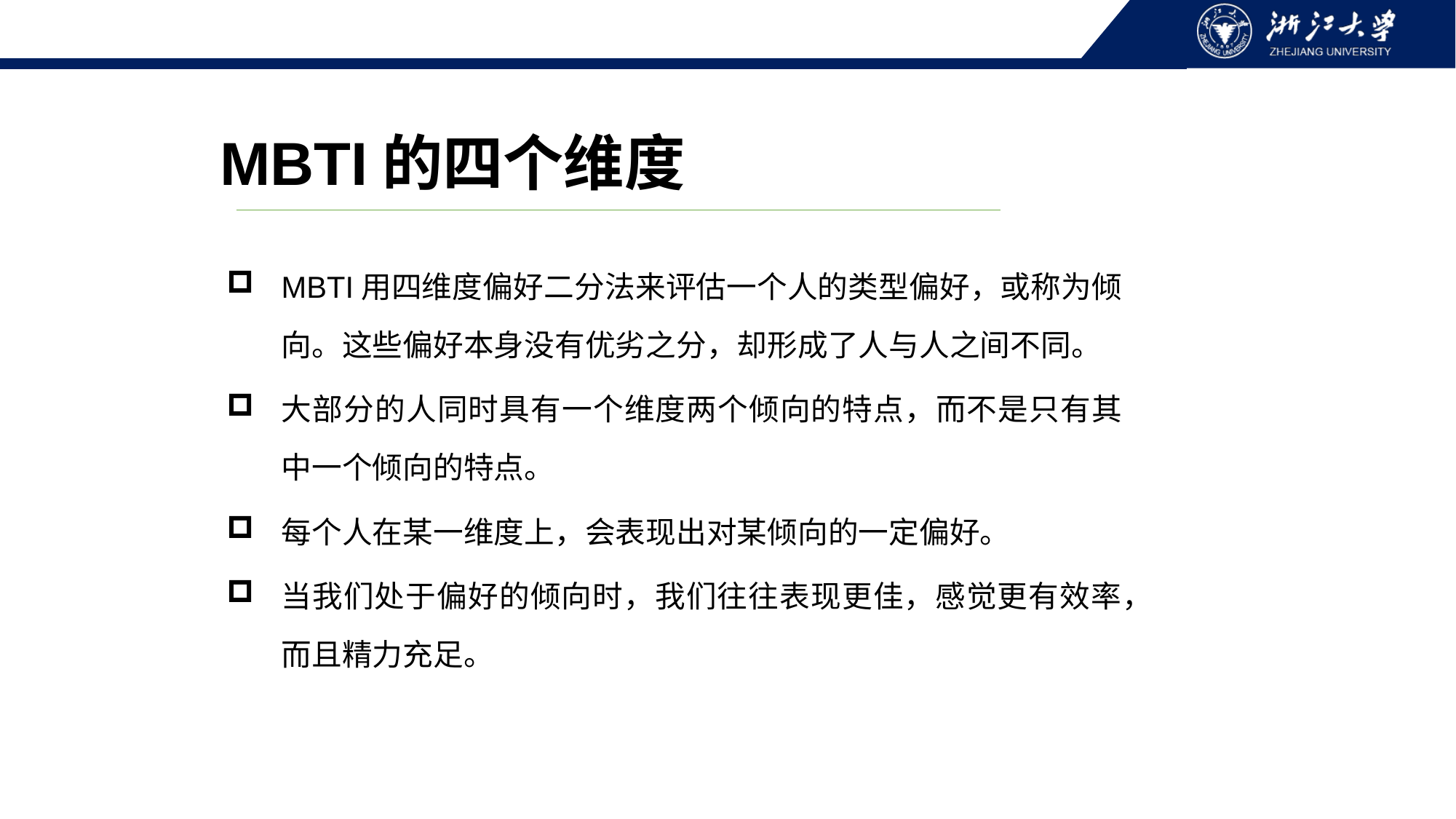

MBTI的四个维度
MBTI用四维度偏好二分法来评估一个人的类型偏好，或称为倾向。这些偏好本身没有优劣之分，却形成了人与人之间不同。
大部分的人同时具有一个维度两个倾向的特点，而不是只有其中一个倾向的特点。
每个人在某一维度上，会表现出对某倾向的一定偏好。
当我们处于偏好的倾向时，我们往往表现更佳，感觉更有效率，而且精力充足。